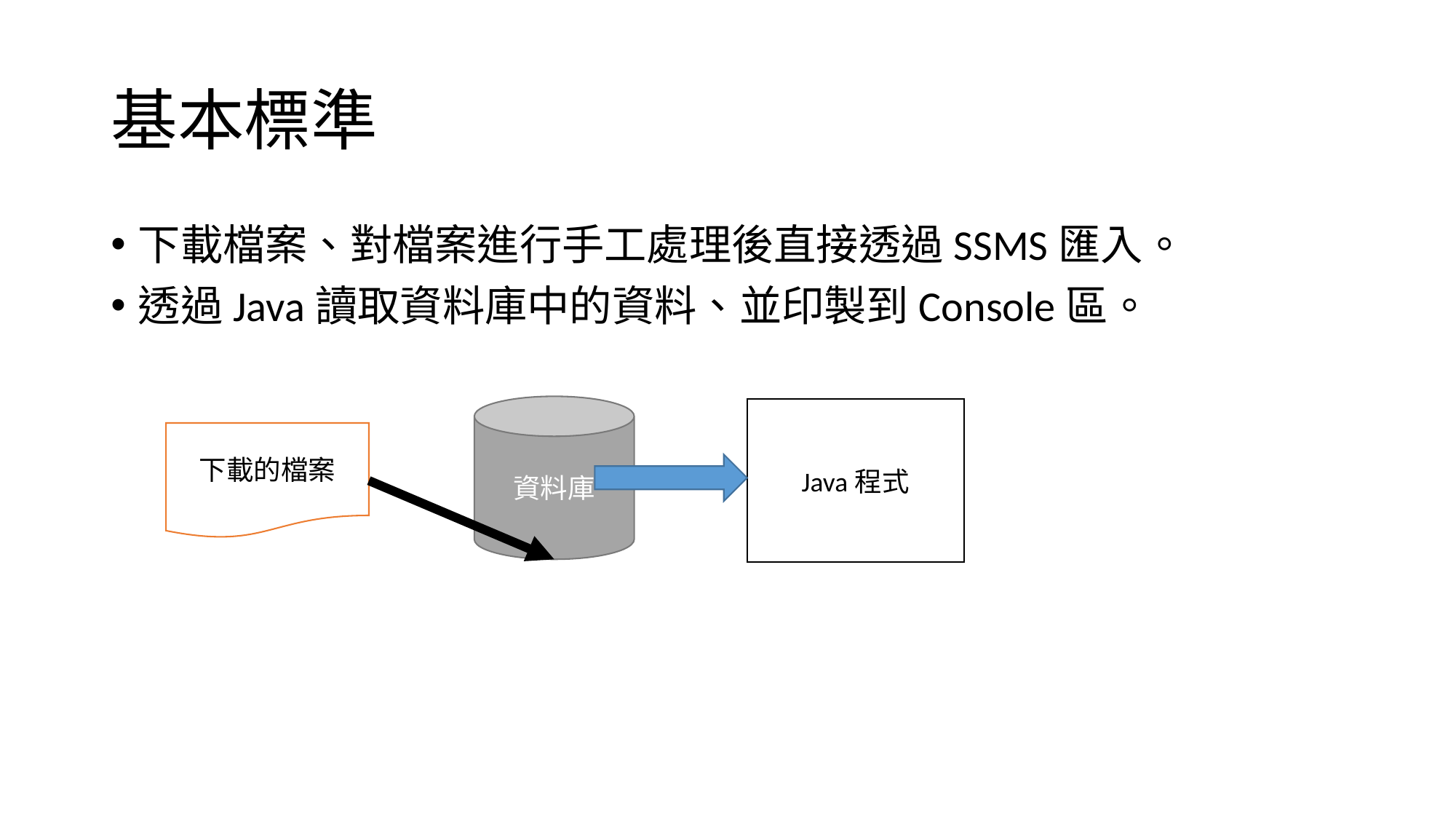

# 基本標準
下載檔案、對檔案進行手工處理後直接透過SSMS匯入。
透過Java讀取資料庫中的資料、並印製到Console區。

資料庫
Java程式
下載的檔案